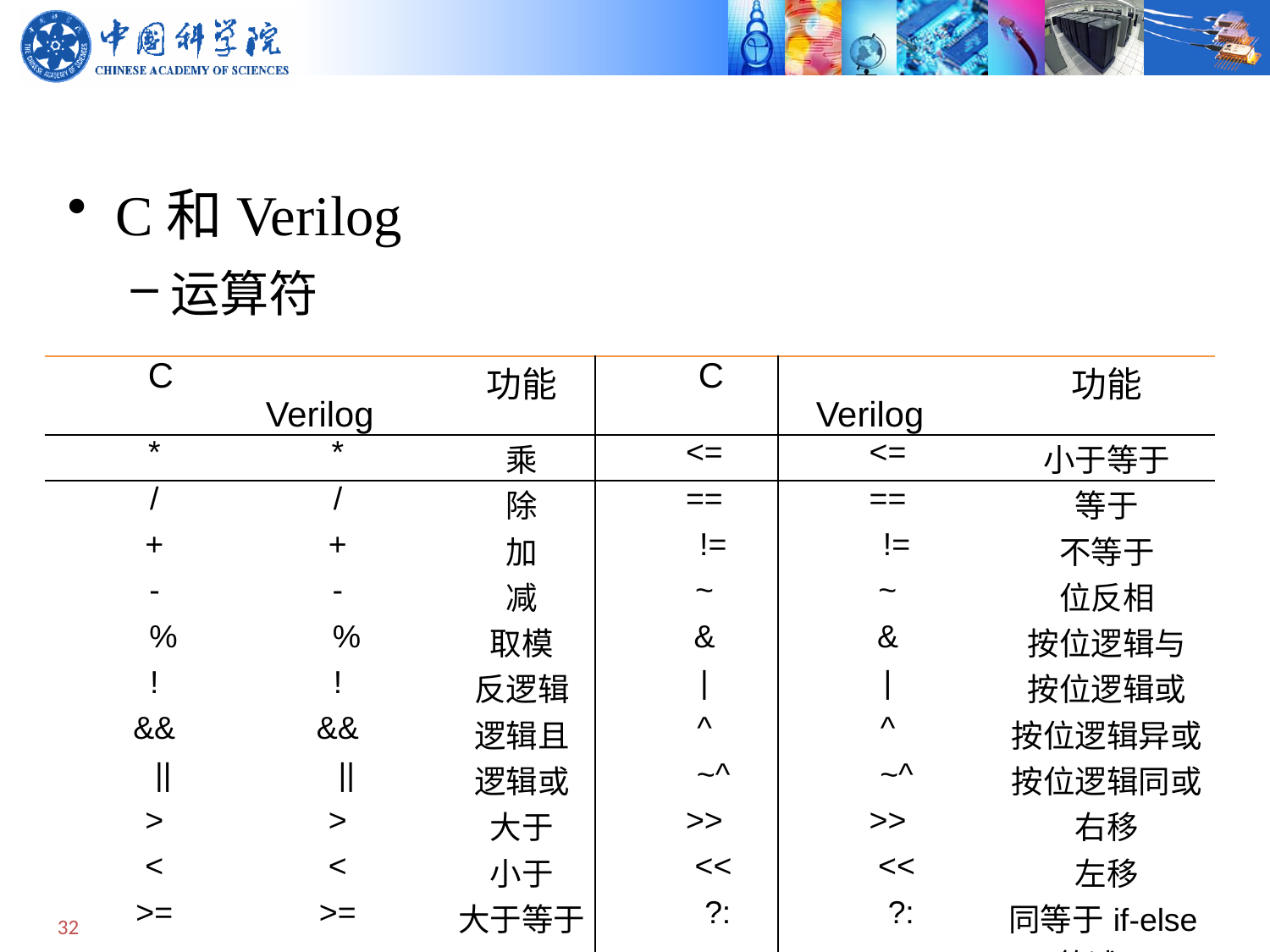

C和Verilog
运算符
| C | Verilog | 功能 | C | Verilog | 功能 |
| --- | --- | --- | --- | --- | --- |
| \* | \* | 乘 | <= | <= | 小于等于 |
| / | / | 除 | == | == | 等于 |
| + | + | 加 | != | != | 不等于 |
| - | - | 减 | ~ | ~ | 位反相 |
| % | % | 取模 | & | & | 按位逻辑与 |
| ! | ! | 反逻辑 | | | | | 按位逻辑或 |
| && | && | 逻辑且 | ^ | ^ | 按位逻辑异或 |
| || | || | 逻辑或 | ~^ | ~^ | 按位逻辑同或 |
| > | > | 大于 | >> | >> | 右移 |
| < | < | 小于 | << | << | 左移 |
| >= | >= | 大于等于 | ?: | ?: | 同等于if-else敘述 |